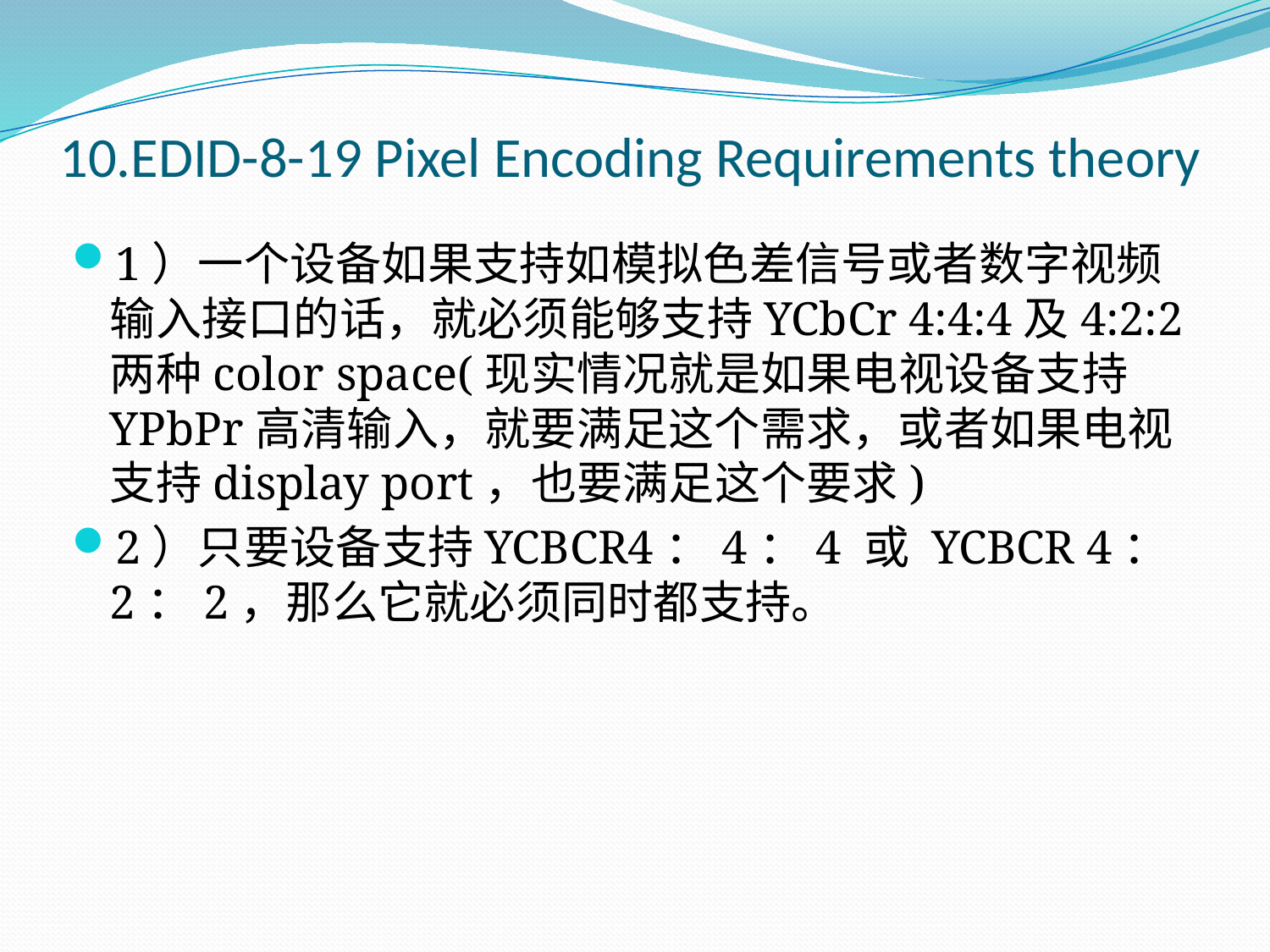

# 10.EDID-8-19 Pixel Encoding Requirements theory
1）一个设备如果支持如模拟色差信号或者数字视频输入接口的话，就必须能够支持YCbCr 4:4:4及4:2:2两种color space(现实情况就是如果电视设备支持YPbPr高清输入，就要满足这个需求，或者如果电视支持display port，也要满足这个要求)
2）只要设备支持YCBCR4：4：4 或 YCBCR 4：2：2，那么它就必须同时都支持。